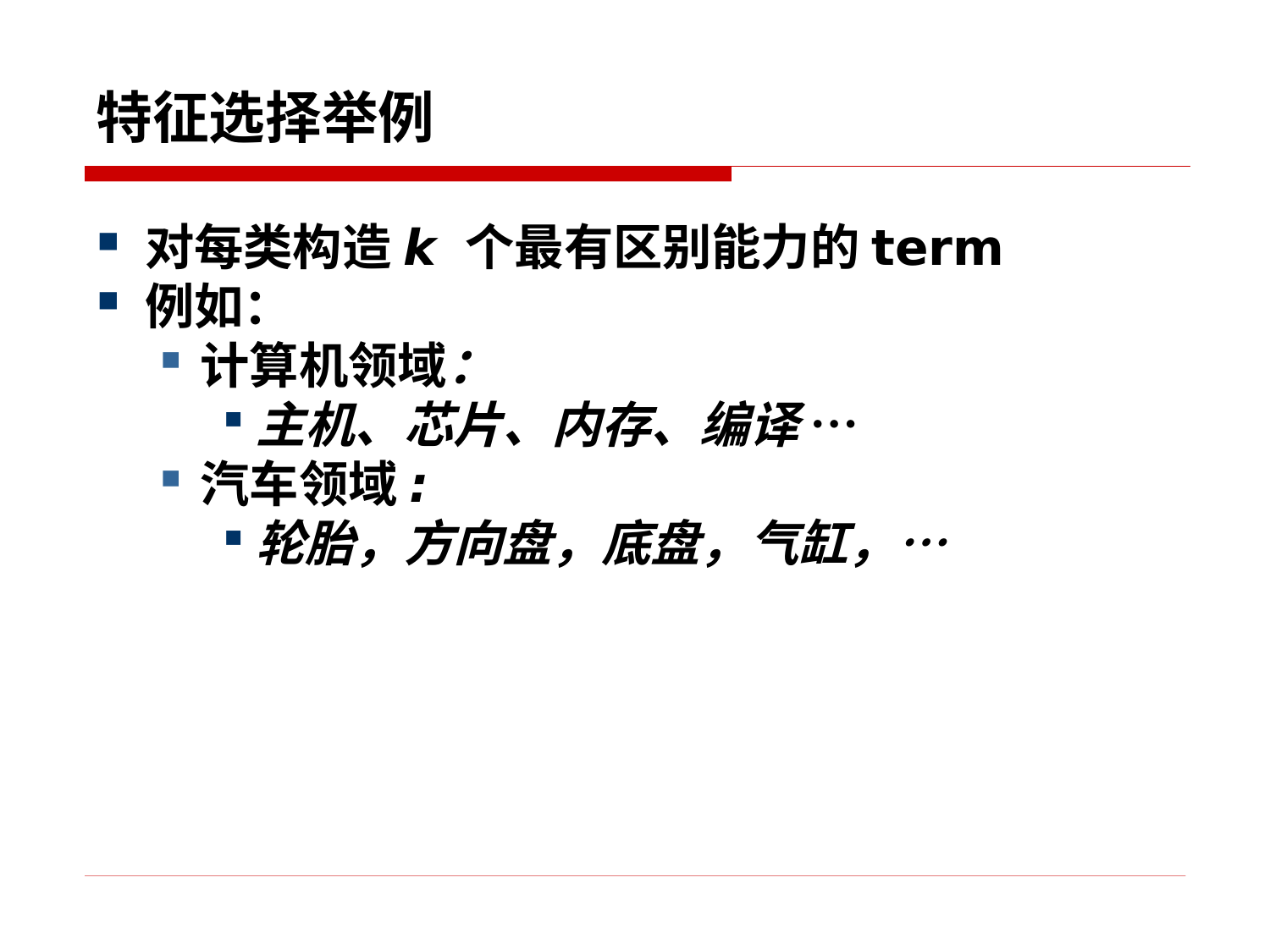

特征选择举例
对每类构造k 个最有区别能力的term
例如：
计算机领域：
主机、芯片、内存、编译 …
汽车领域:
轮胎，方向盘，底盘，气缸，…